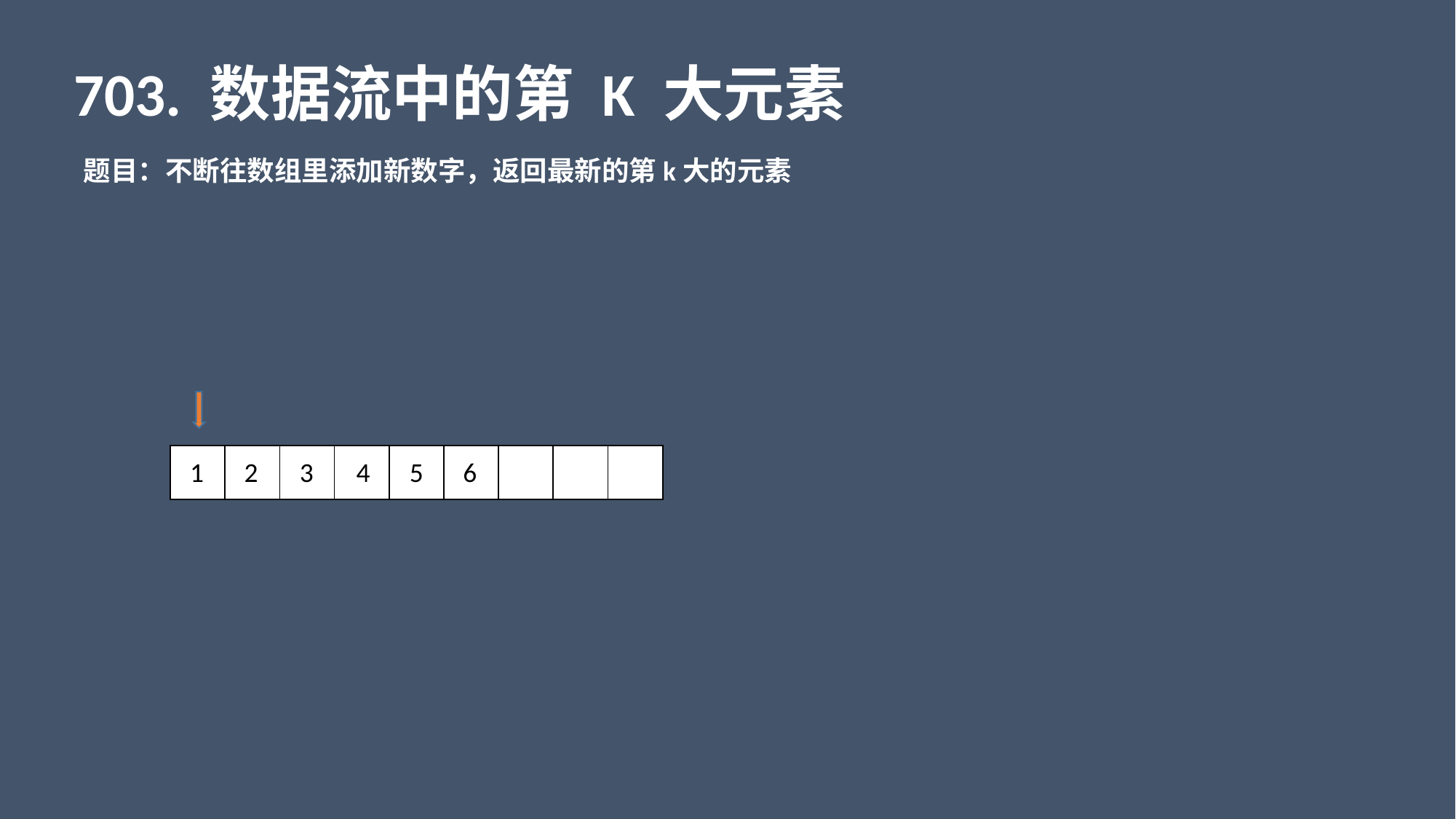

703. 数据流中的第 K 大元素
题目：不断往数组里添加新数字，返回最新的第k大的元素

|  |  |  |  |  |  |  |  |  |
| --- | --- | --- | --- | --- | --- | --- | --- | --- |
1
2
3
4
5
6